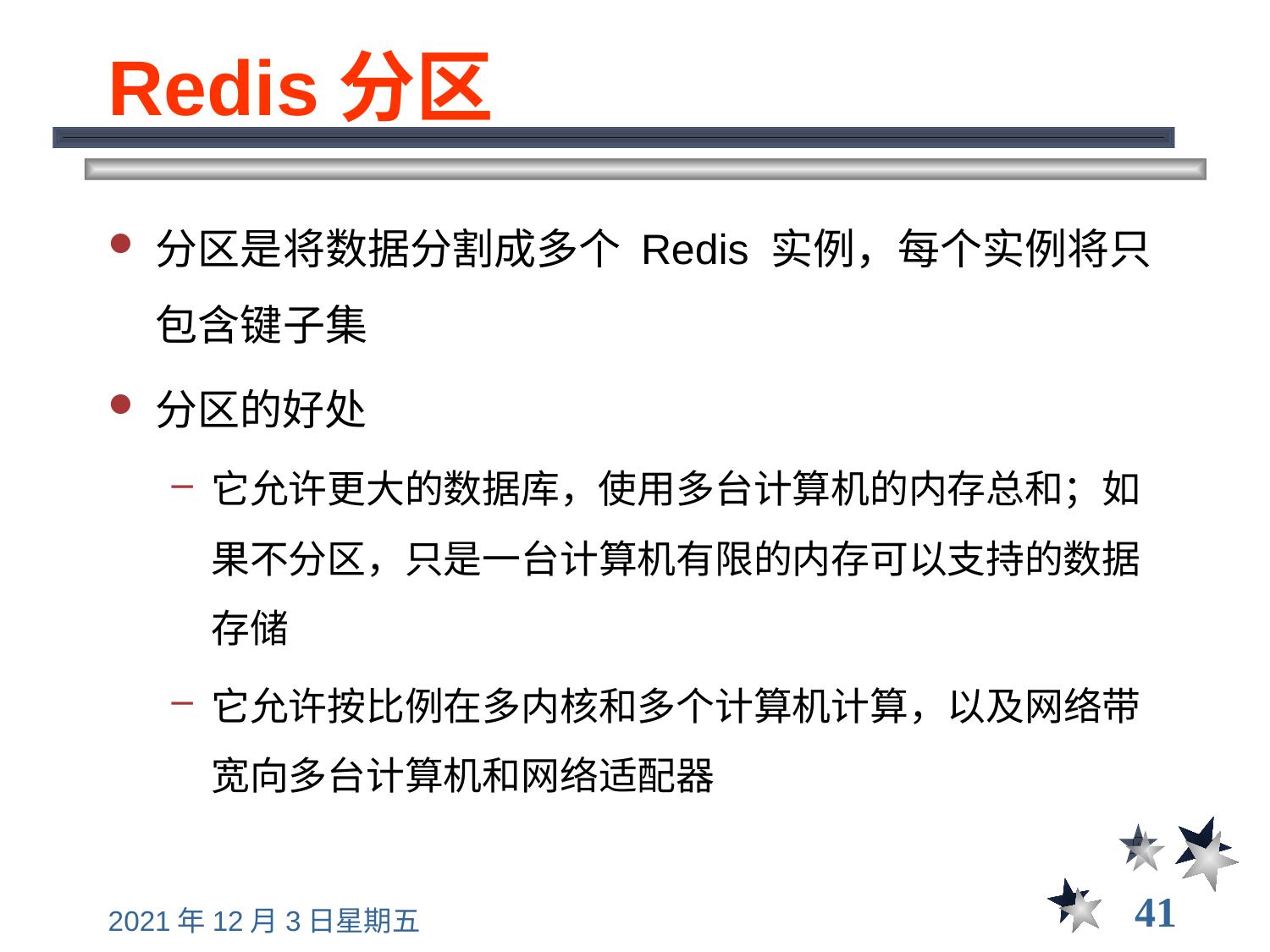

# Redis分区
分区是将数据分割成多个 Redis 实例，每个实例将只包含键子集
分区的好处
它允许更大的数据库，使用多台计算机的内存总和；如果不分区，只是一台计算机有限的内存可以支持的数据存储
它允许按比例在多内核和多个计算机计算，以及网络带宽向多台计算机和网络适配器

41
2021年12月3日星期五
大数据管理----前言